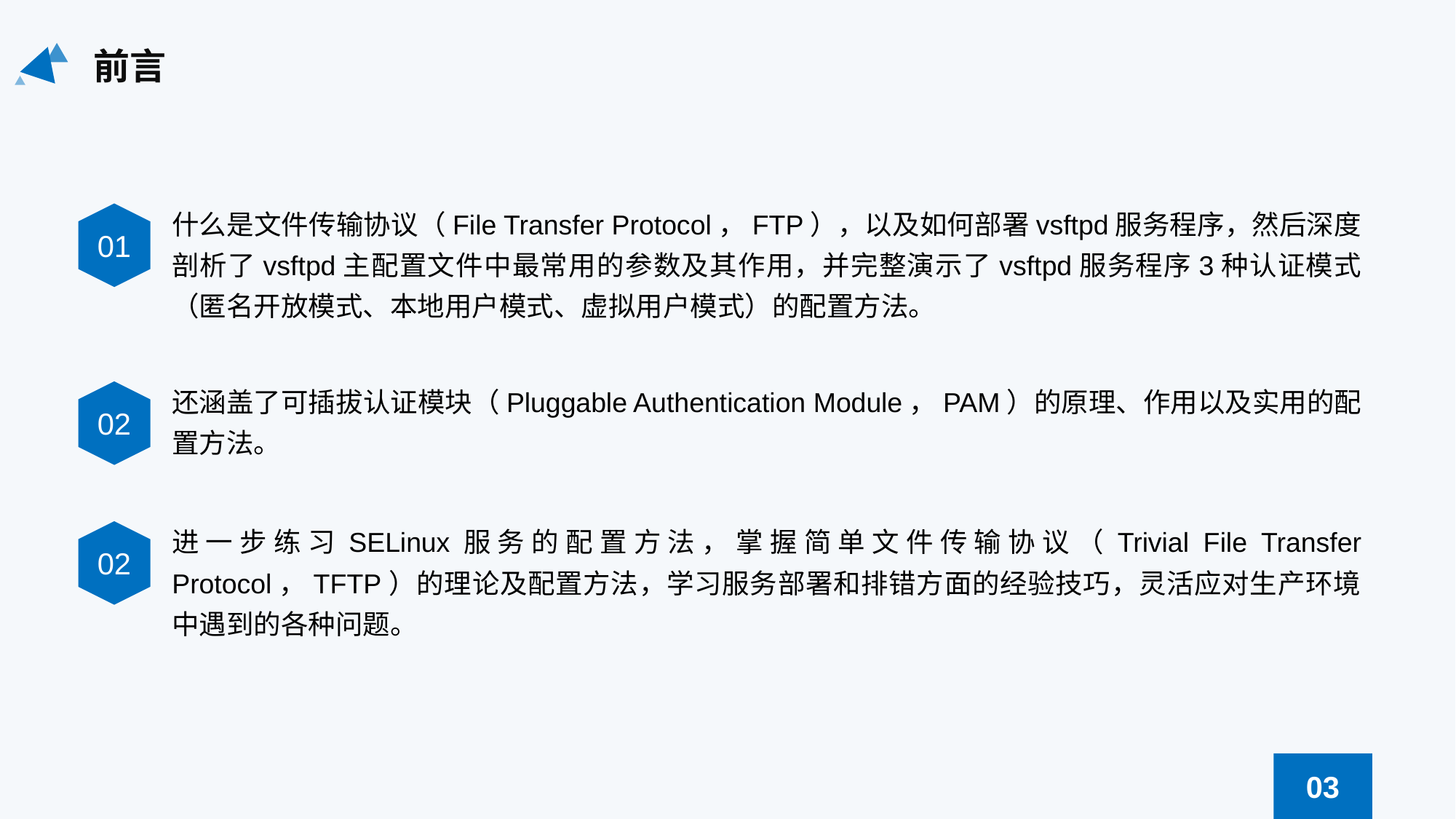

前言

什么是文件传输协议（File Transfer Protocol，FTP），以及如何部署vsftpd服务程序，然后深度剖析了vsftpd主配置文件中最常用的参数及其作用，并完整演示了vsftpd服务程序3种认证模式（匿名开放模式、本地用户模式、虚拟用户模式）的配置方法。

01
还涵盖了可插拔认证模块（Pluggable Authentication Module，PAM）的原理、作用以及实用的配置方法。

02
进一步练习SELinux服务的配置方法，掌握简单文件传输协议（Trivial File Transfer Protocol，TFTP）的理论及配置方法，学习服务部署和排错方面的经验技巧，灵活应对生产环境中遇到的各种问题。

02

03